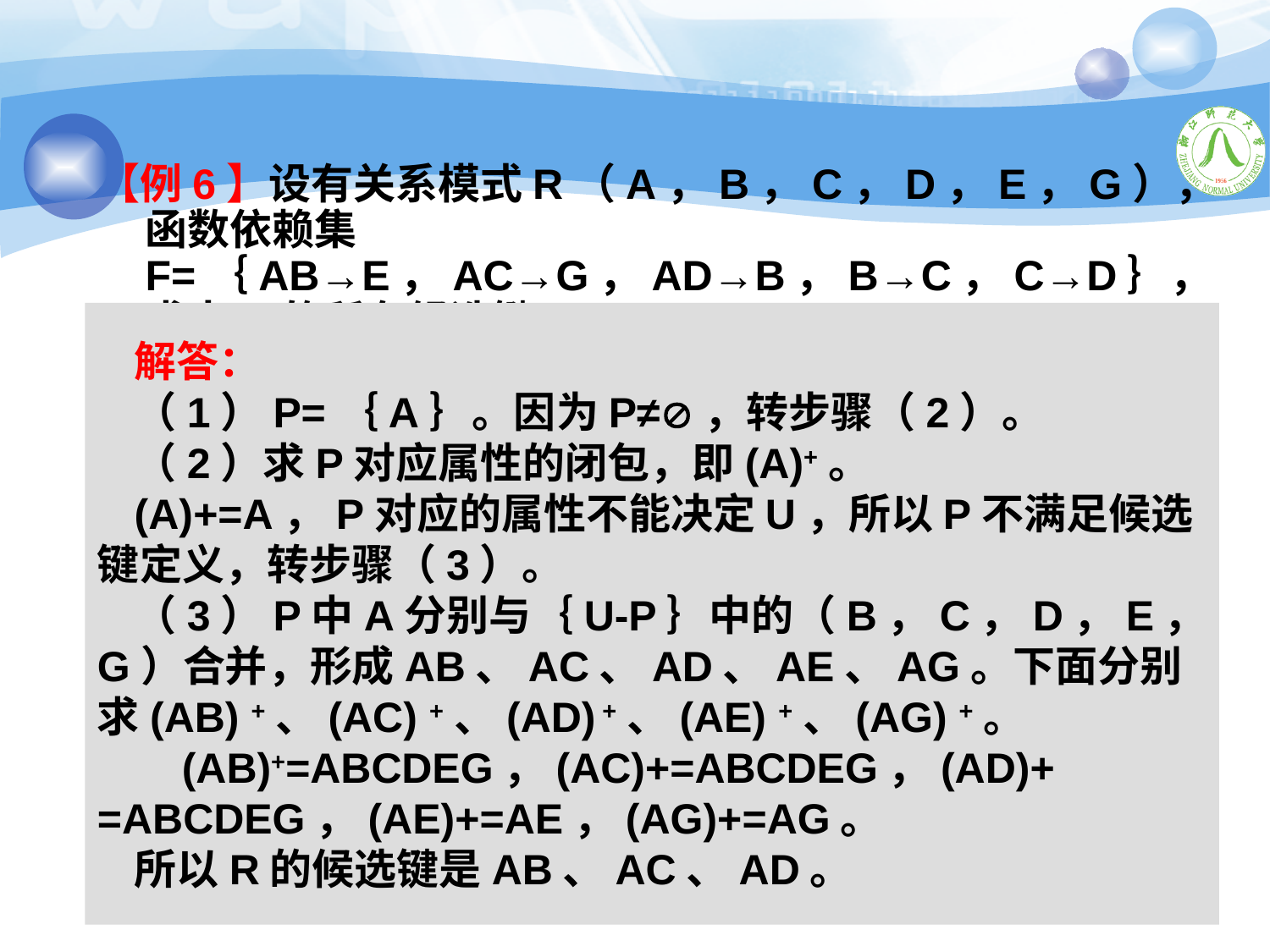

【例6】设有关系模式R（A，B，C，D，E，G），函数依赖集F=｛AB→E，AC→G，AD→B，B→C，C→D｝，求出R的所有候选键。
解答：
（1）P=｛A｝。因为P≠∅，转步骤（2）。
（2）求P对应属性的闭包，即(A)+。
(A)+=A，P对应的属性不能决定U，所以P不满足候选键定义，转步骤（3）。
（3）P中A分别与｛U-P｝中的（B，C，D，E，G）合并，形成AB、AC、AD、AE、AG。下面分别求(AB) +、(AC) +、(AD) +、(AE) +、(AG) +。
    (AB)+=ABCDEG，(AC)+=ABCDEG，(AD)+ =ABCDEG，(AE)+=AE，(AG)+=AG。
所以R的候选键是AB、AC、AD。